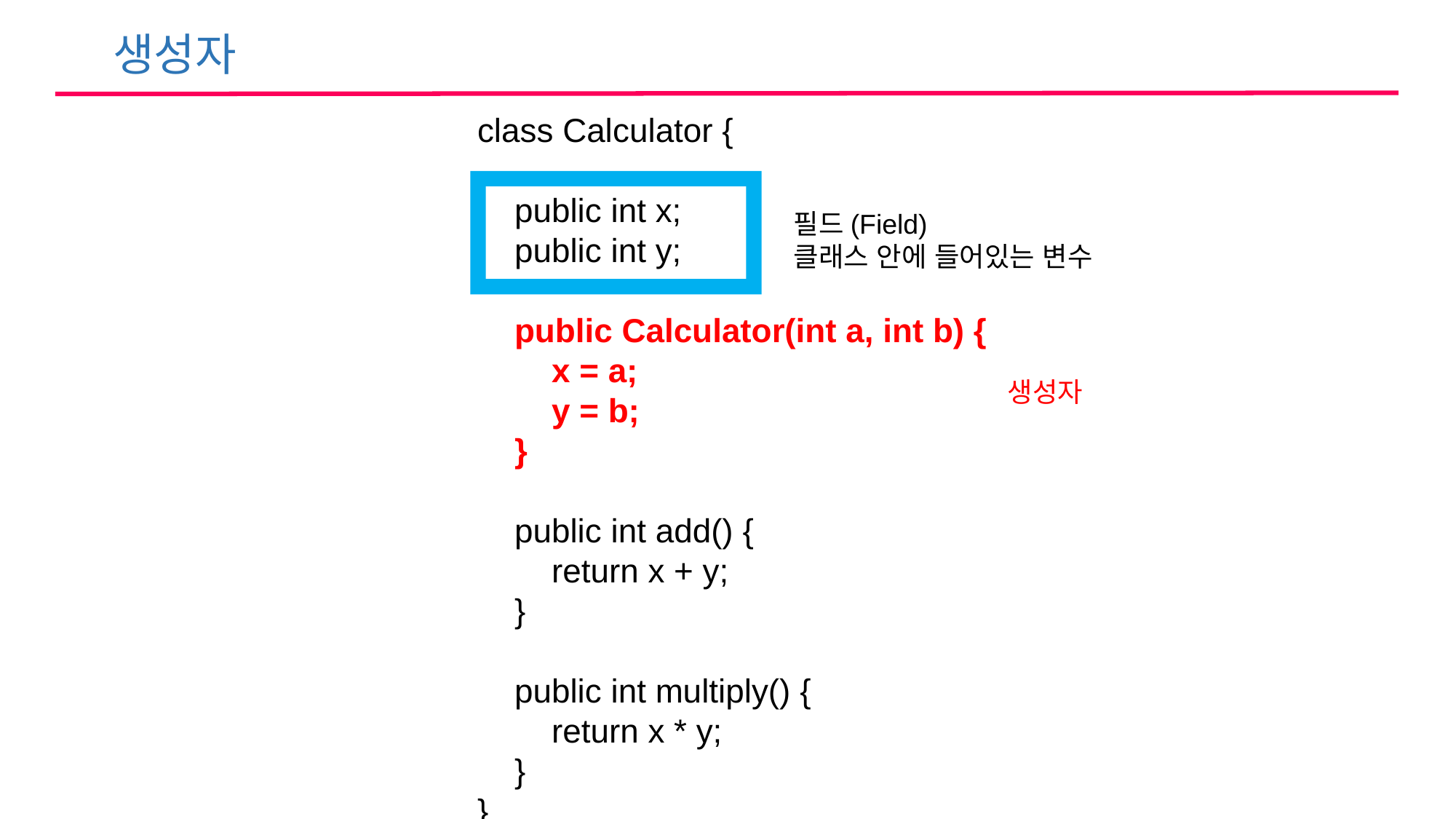

생성자
class Calculator {

    public int x;
    public int y;

    public Calculator(int a, int b) {
        x = a;
        y = b;
    }

    public int add() {
        return x + y;
    }

    public int multiply() {
        return x * y;
    }
}

필드(Field)
클래스 안에 들어있는 변수
생성자